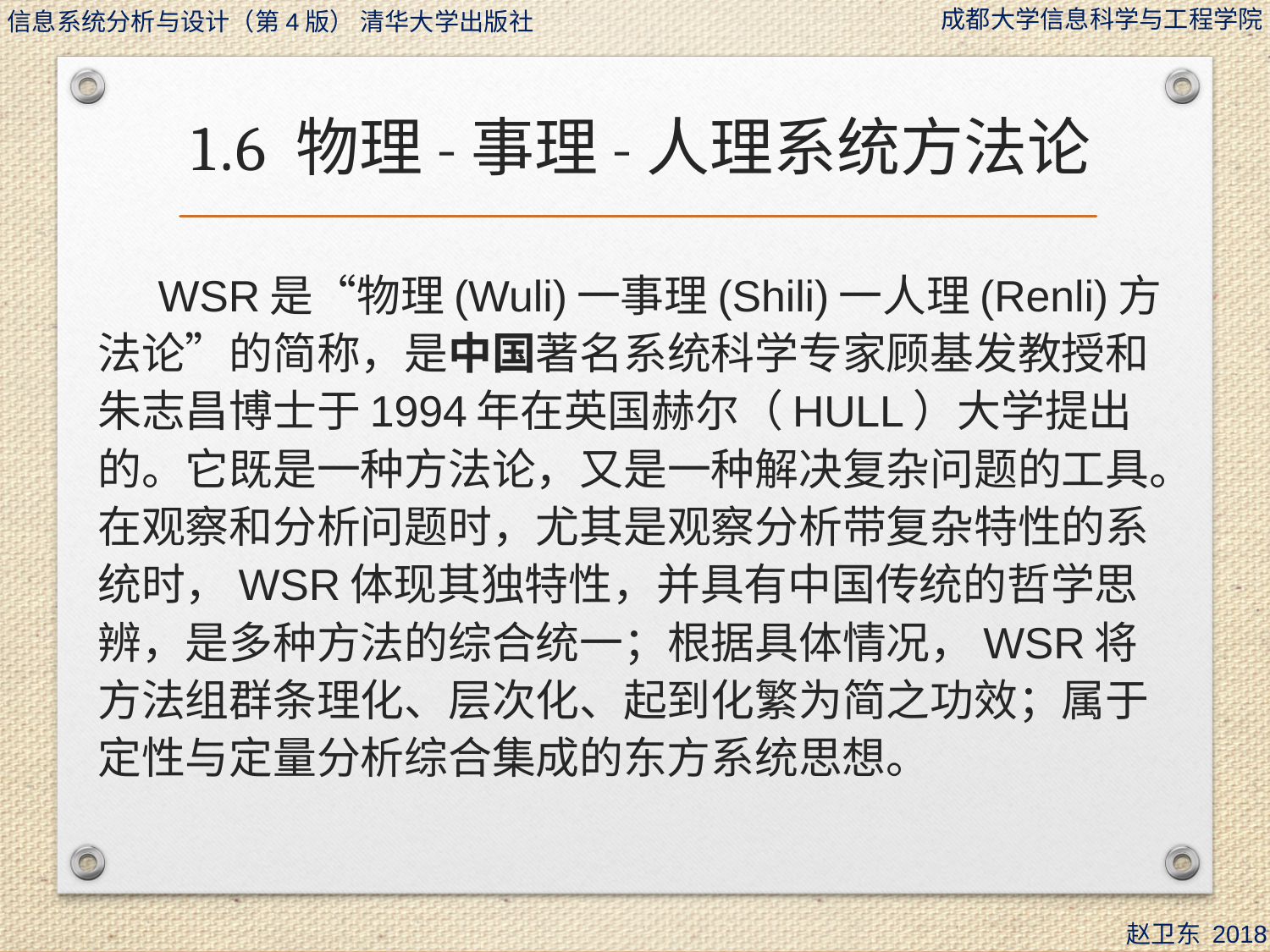

# 1.6 物理-事理-人理系统方法论
WSR是“物理(Wuli)一事理(Shili)一人理(Renli)方法论”的简称，是中国著名系统科学专家顾基发教授和朱志昌博士于1994年在英国赫尔（HULL）大学提出的。它既是一种方法论，又是一种解决复杂问题的工具。在观察和分析问题时，尤其是观察分析带复杂特性的系统时，WSR体现其独特性，并具有中国传统的哲学思辨，是多种方法的综合统一；根据具体情况，WSR将方法组群条理化、层次化、起到化繁为简之功效；属于定性与定量分析综合集成的东方系统思想。